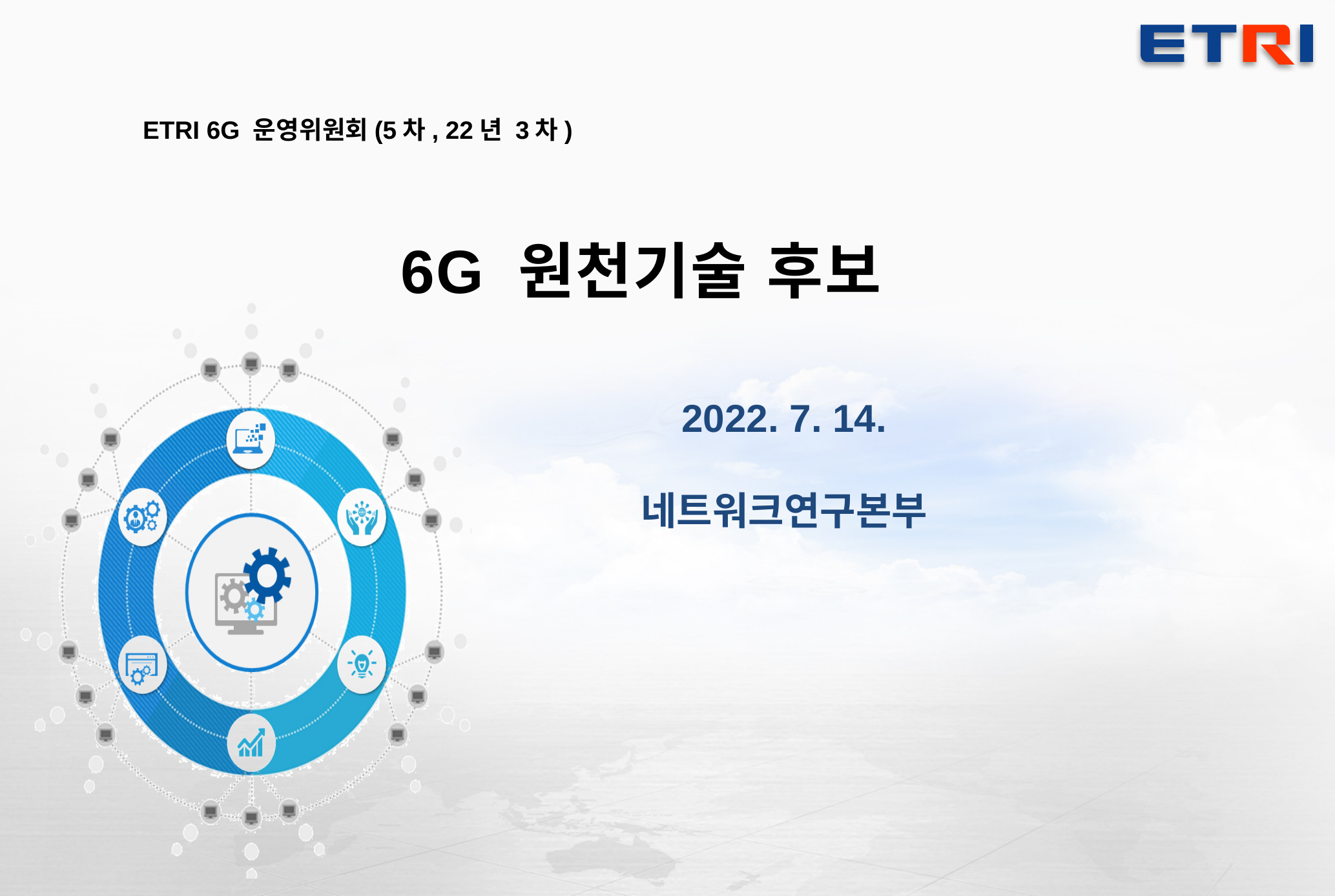

ETRI 6G 운영위원회(5차, 22년 3차)
6G 원천기술 후보
2022. 7. 14.

네트워크연구본부